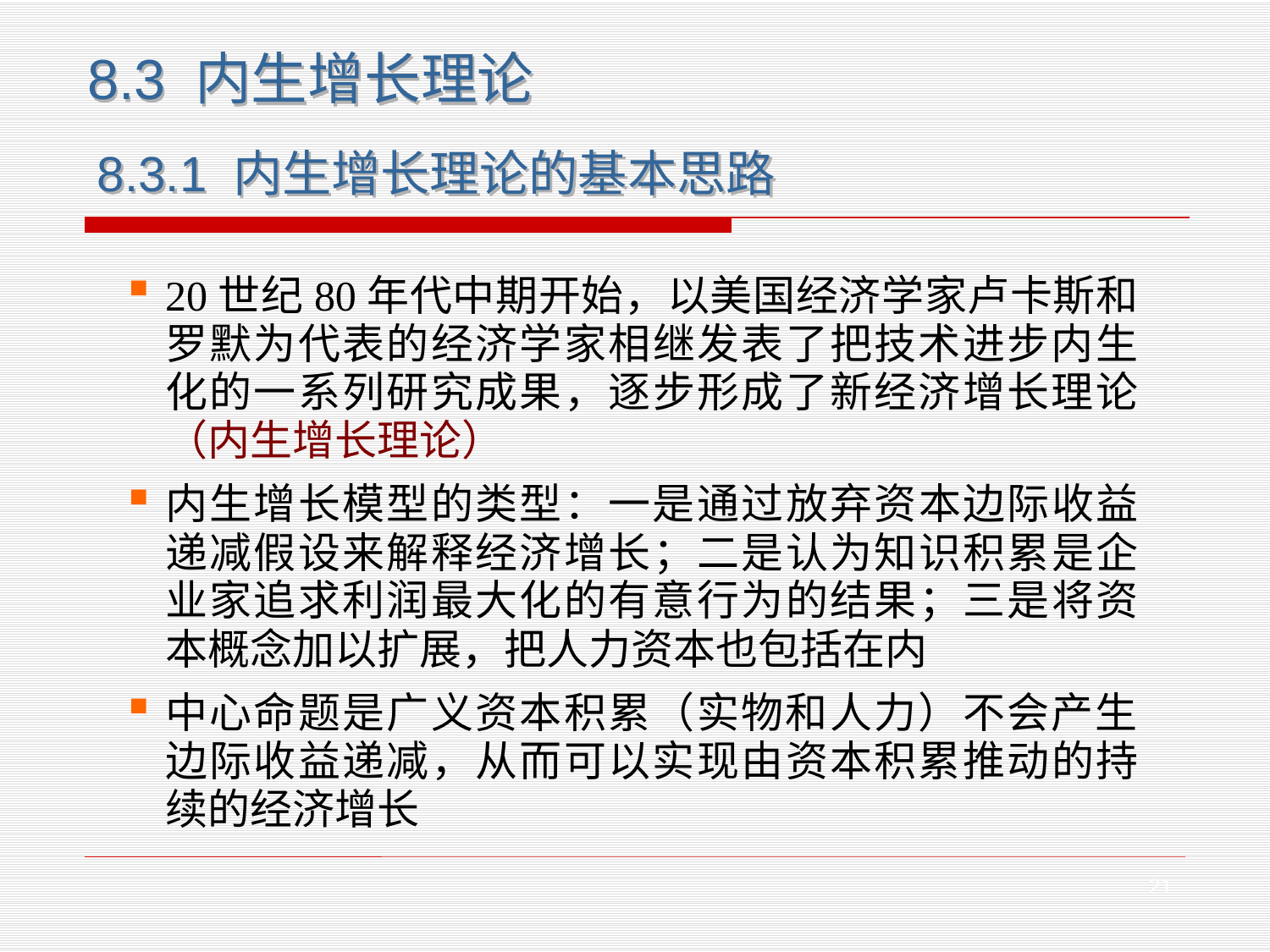

8.3 内生增长理论
8.3.1 内生增长理论的基本思路
20世纪80年代中期开始，以美国经济学家卢卡斯和罗默为代表的经济学家相继发表了把技术进步内生化的一系列研究成果，逐步形成了新经济增长理论（内生增长理论）
内生增长模型的类型：一是通过放弃资本边际收益递减假设来解释经济增长；二是认为知识积累是企业家追求利润最大化的有意行为的结果；三是将资本概念加以扩展，把人力资本也包括在内
中心命题是广义资本积累（实物和人力）不会产生边际收益递减，从而可以实现由资本积累推动的持续的经济增长
21